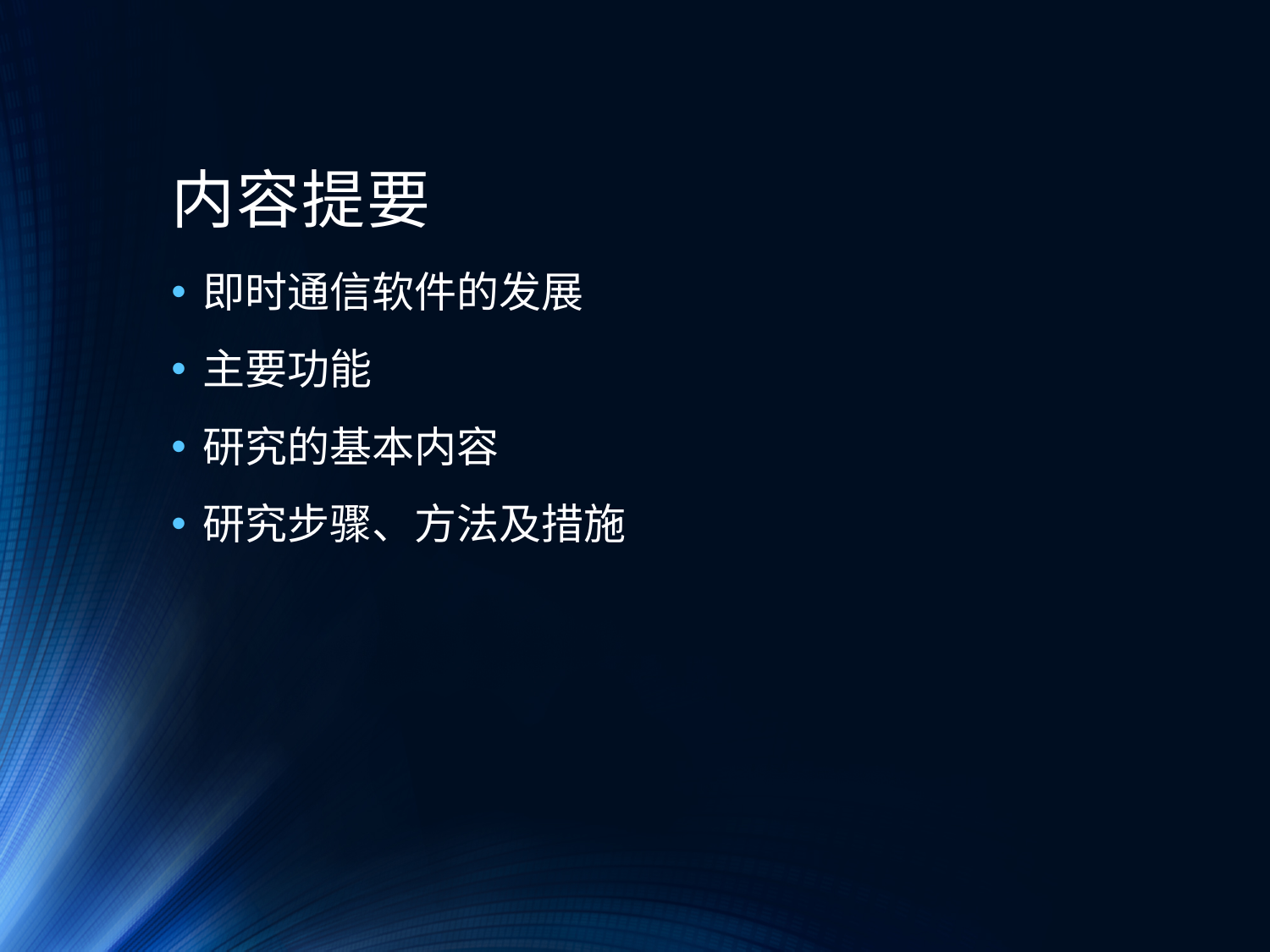

# 内容提要
即时通信软件的发展
主要功能
研究的基本内容
研究步骤、方法及措施